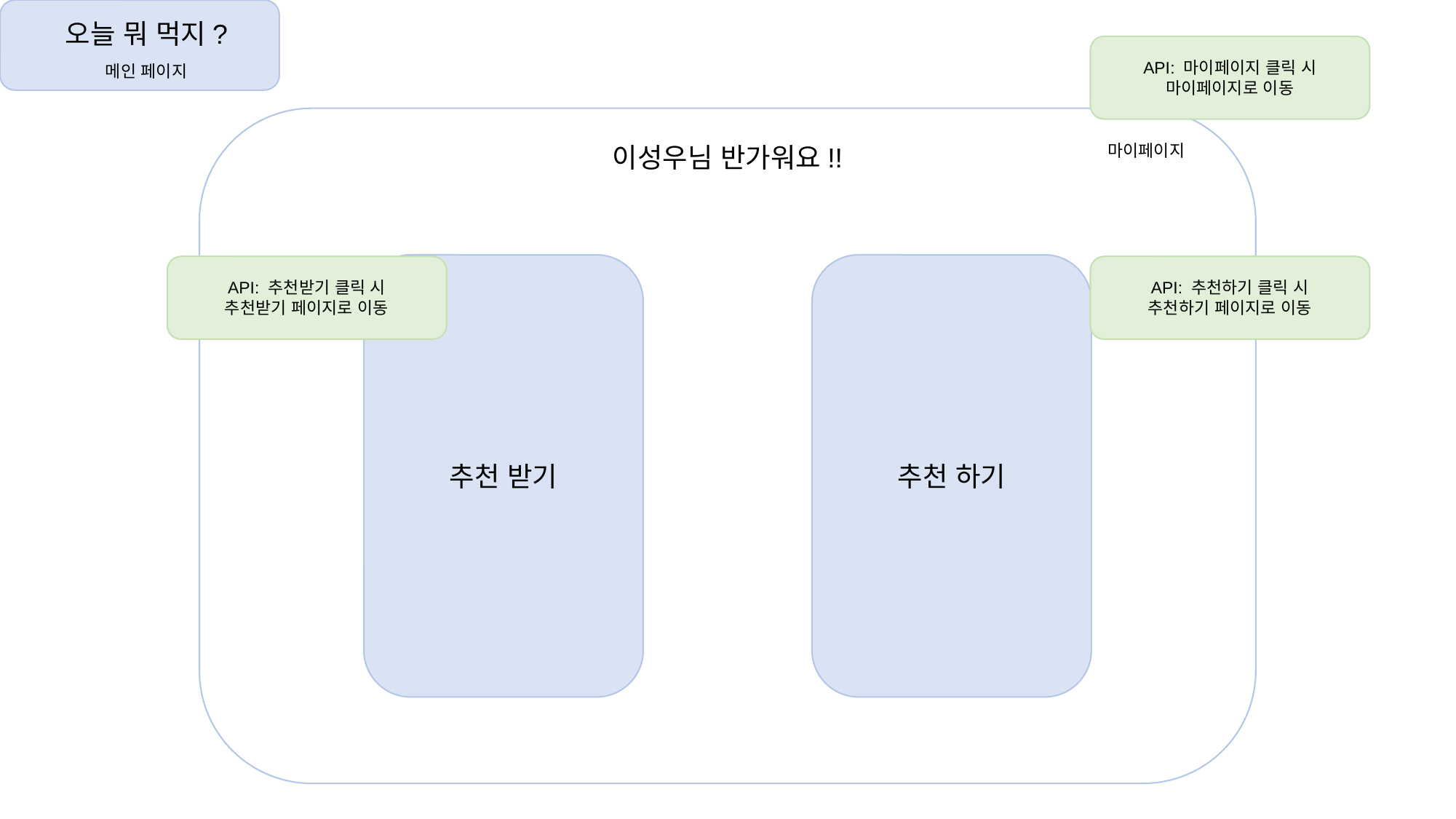

오늘 뭐 먹지?

API: 마이페이지 클릭 시 마이페이지로 이동
메인 페이지

마이페이지
이성우님 반가워요!!

API: 추천받기 클릭 시 추천받기 페이지로 이동
API: 추천하기 클릭 시 추천하기 페이지로 이동
추천 받기
추천 하기